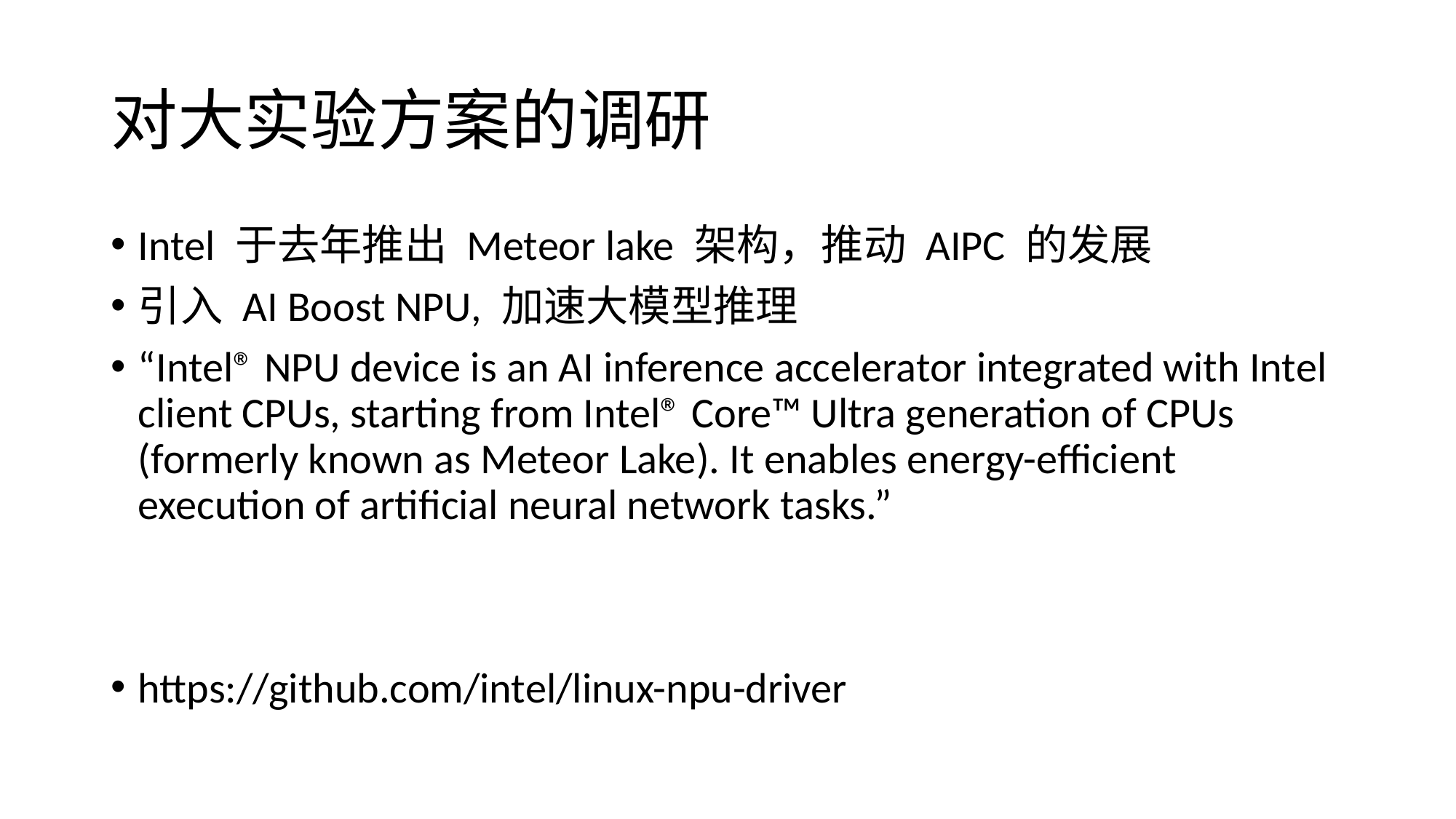

# 对大实验方案的调研
Intel 于去年推出 Meteor lake 架构，推动 AIPC 的发展
引入 AI Boost NPU, 加速大模型推理
“Intel® NPU device is an AI inference accelerator integrated with Intel client CPUs, starting from Intel® Core™ Ultra generation of CPUs (formerly known as Meteor Lake). It enables energy-efficient execution of artificial neural network tasks.”

https://github.com/intel/linux-npu-driver